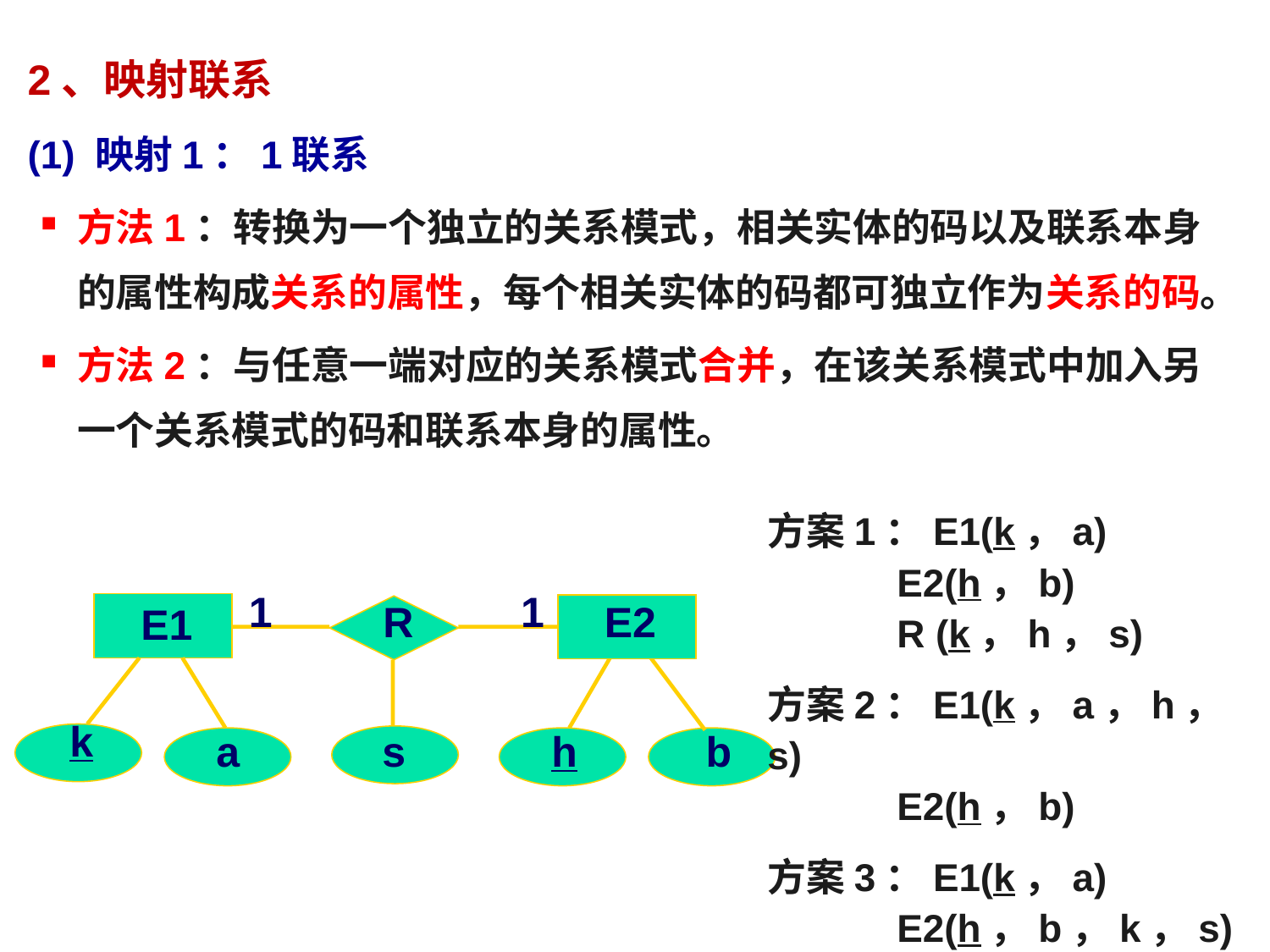

2、映射联系
(1) 映射1：1联系
方法1：转换为一个独立的关系模式，相关实体的码以及联系本身的属性构成关系的属性，每个相关实体的码都可独立作为关系的码。
方法2：与任意一端对应的关系模式合并，在该关系模式中加入另一个关系模式的码和联系本身的属性。
方案1：E1(k，a)
            E2(h，b)
            R (k，h，s)
方案2：E1(k，a，h，s)
            E2(h，b)
方案3：E1(k，a)
            E2(h，b，k，s)
1
1
R
E2

E1

k
a
s
h
b